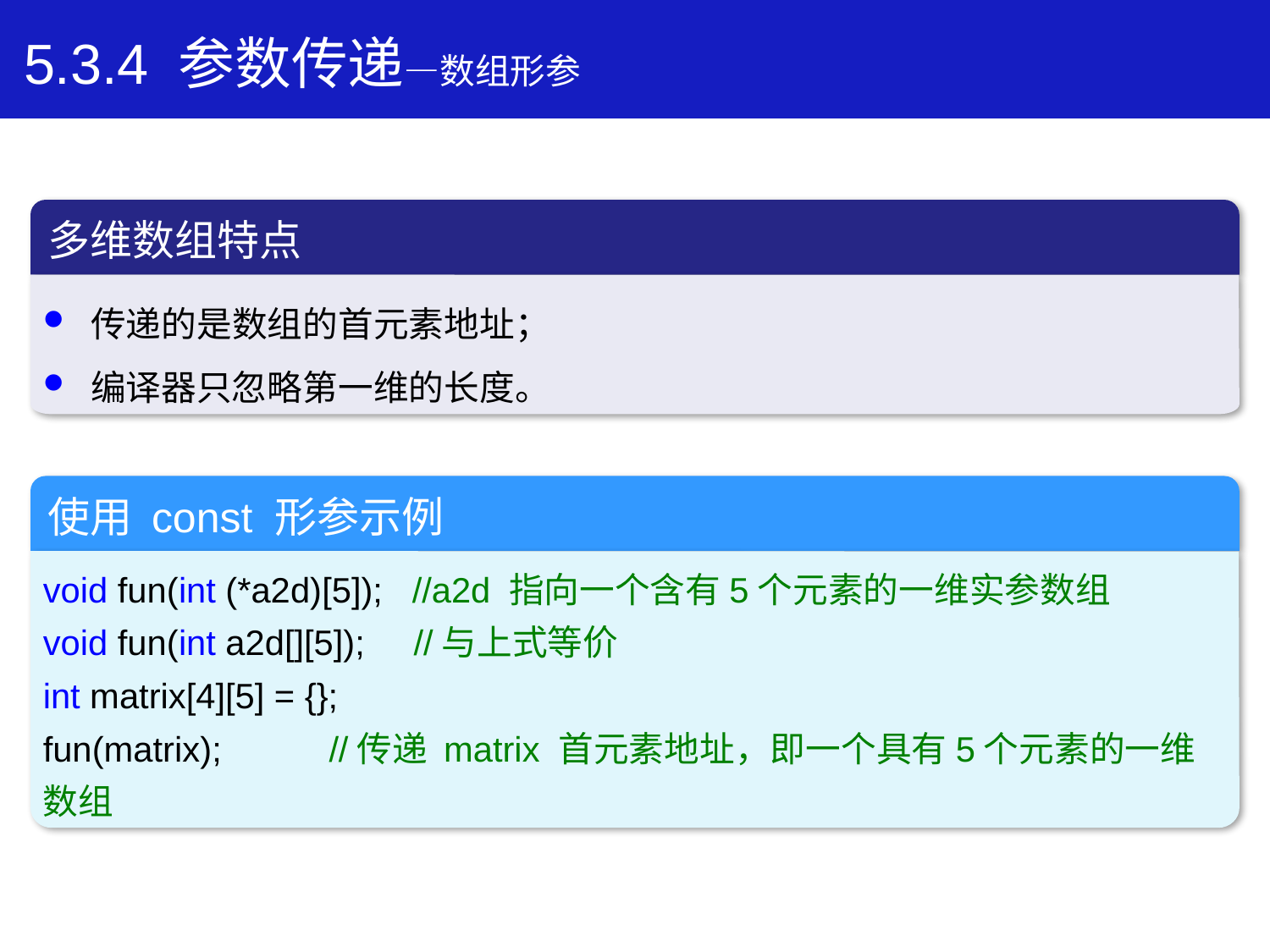

5.3.4 参数传递—数组形参
多维数组特点
传递的是数组的首元素地址；
编译器只忽略第一维的长度。
使用 const 形参示例
void fun(int (*a2d)[5]);   //a2d 指向一个含有5个元素的一维实参数组
void fun(int a2d[][5]);     //与上式等价
int matrix[4][5] = {};
fun(matrix);           //传递 matrix 首元素地址，即一个具有5个元素的一维数组
33